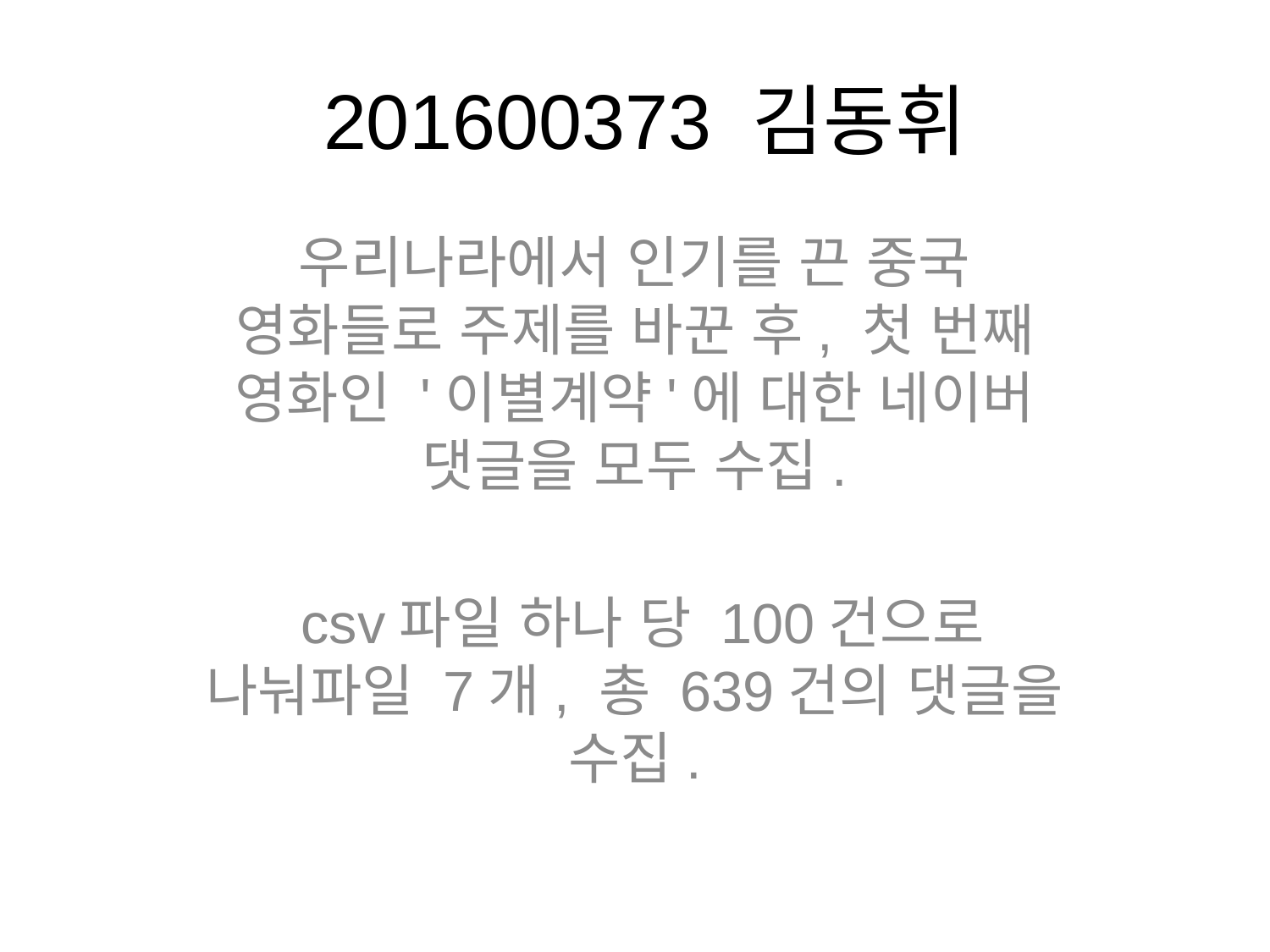

# 201600373 김동휘
우리나라에서 인기를 끈 중국 영화들로 주제를 바꾼 후, 첫 번째 영화인 '이별계약'에 대한 네이버 댓글을 모두 수집.

 csv파일 하나 당 100건으로 나눠파일 7개, 총 639건의 댓글을 수집.